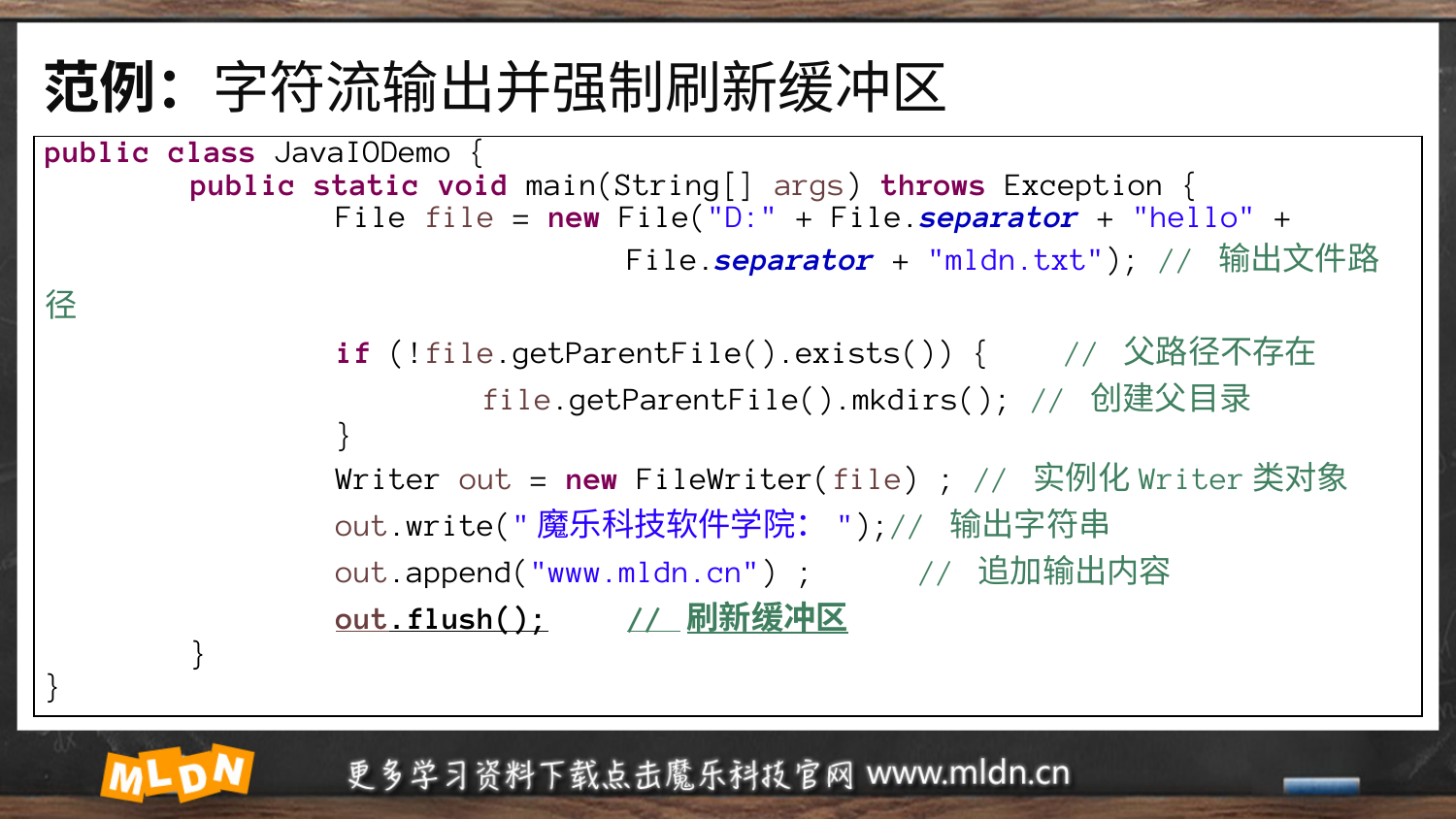

# 范例：字符流输出并强制刷新缓冲区
| public class JavaIODemo { public static void main(String[] args) throws Exception { File file = new File("D:" + File.separator + "hello" + File.separator + "mldn.txt"); // 输出文件路径 if (!file.getParentFile().exists()) { // 父路径不存在 file.getParentFile().mkdirs(); // 创建父目录 } Writer out = new FileWriter(file) ; // 实例化Writer类对象 out.write("魔乐科技软件学院：");// 输出字符串 out.append("www.mldn.cn") ; // 追加输出内容 out.flush(); // 刷新缓冲区 } } |
| --- |